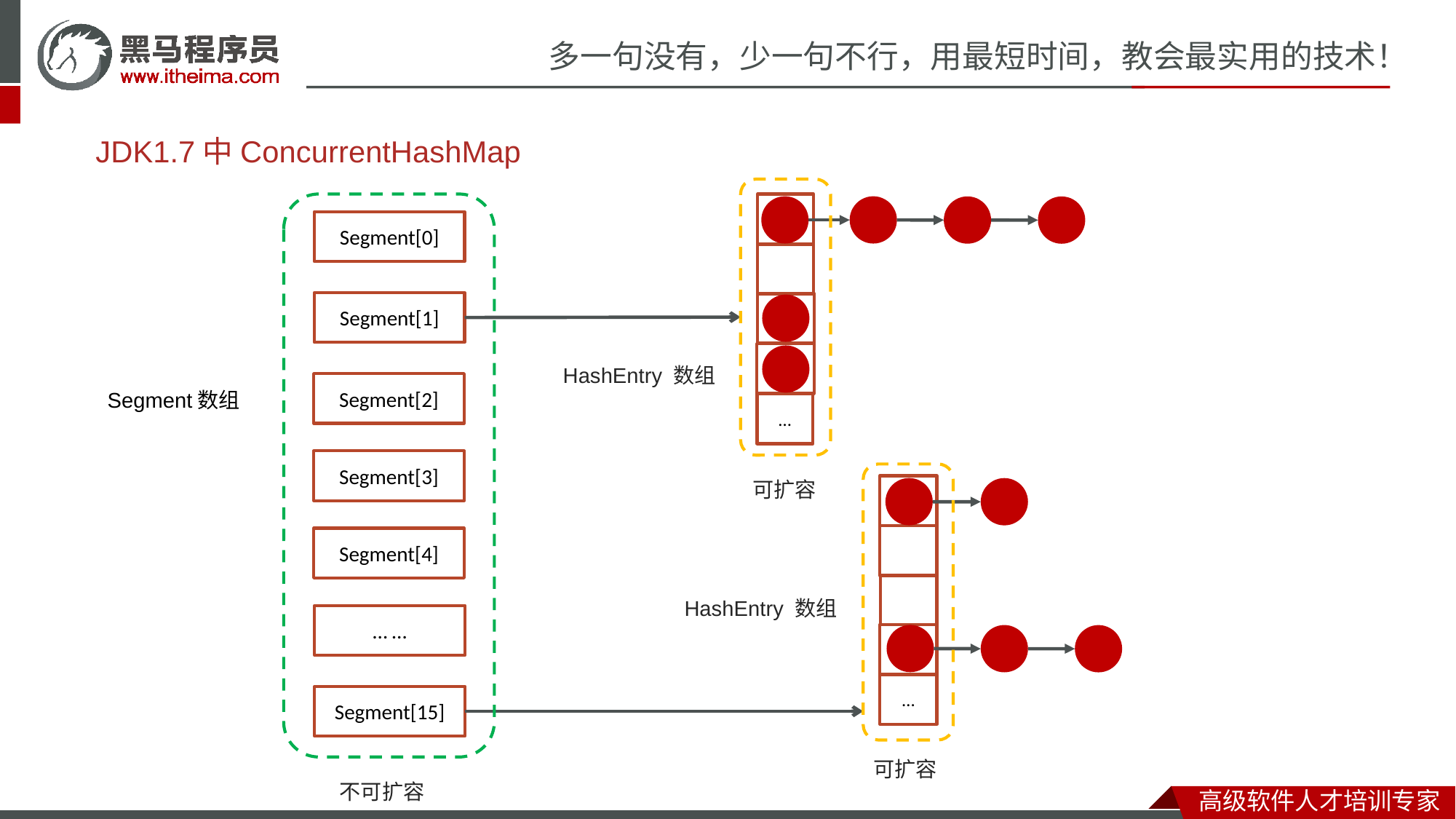

# JDK1.7中ConcurrentHashMap

…

Segment[0]
Segment[1]
Segment[2]
Segment[3]
Segment[4]
… …
Segment[15]
HashEntry 数组
Segment数组
可扩容

…
HashEntry 数组
可扩容
不可扩容